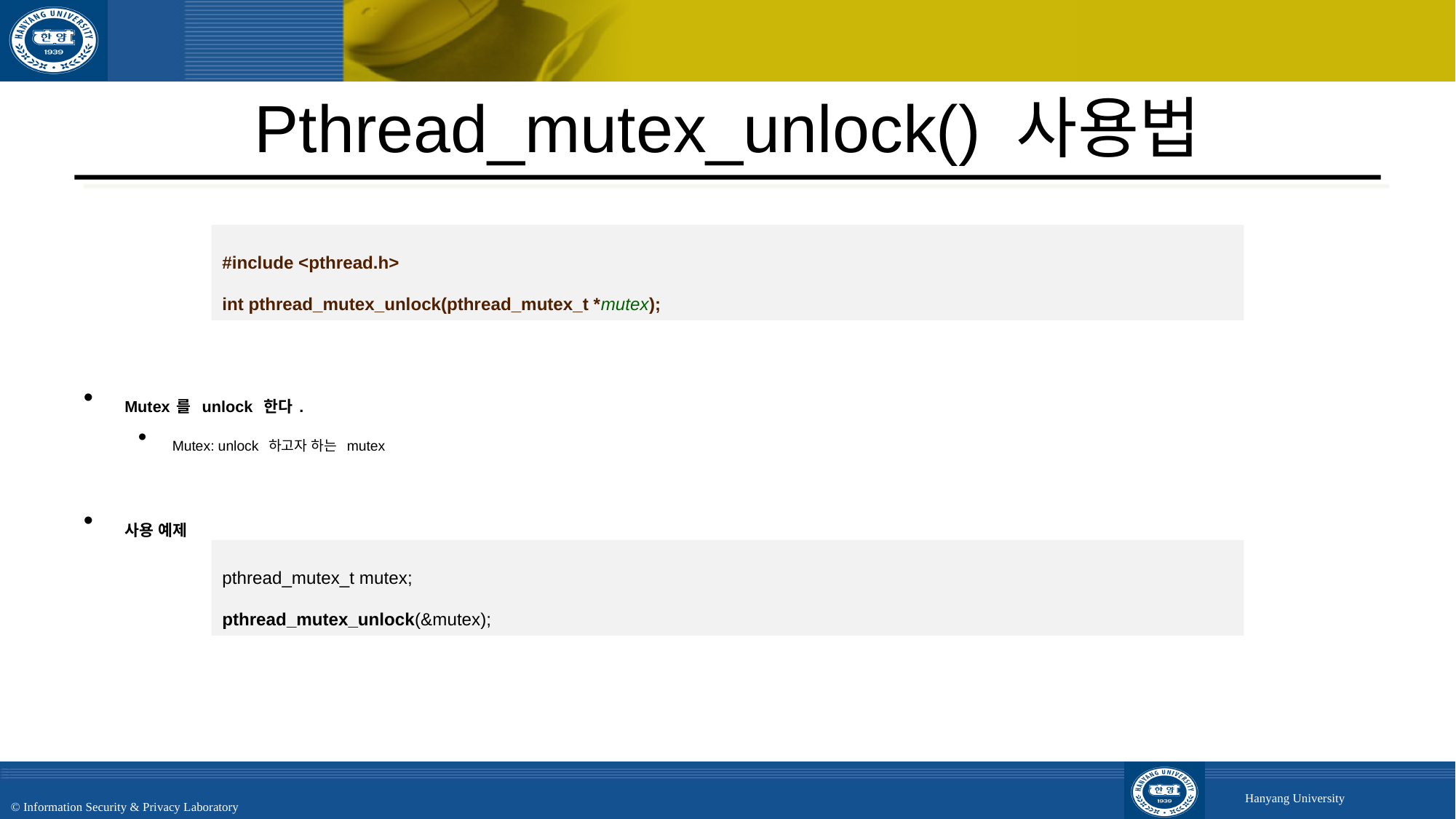

# Pthread_mutex_unlock() 사용법

Mutex를 unlock 한다.
Mutex: unlock 하고자 하는 mutex

사용 예제
#include <pthread.h>
int pthread_mutex_unlock(pthread_mutex_t *mutex);
pthread_mutex_t mutex;
pthread_mutex_unlock(&mutex);